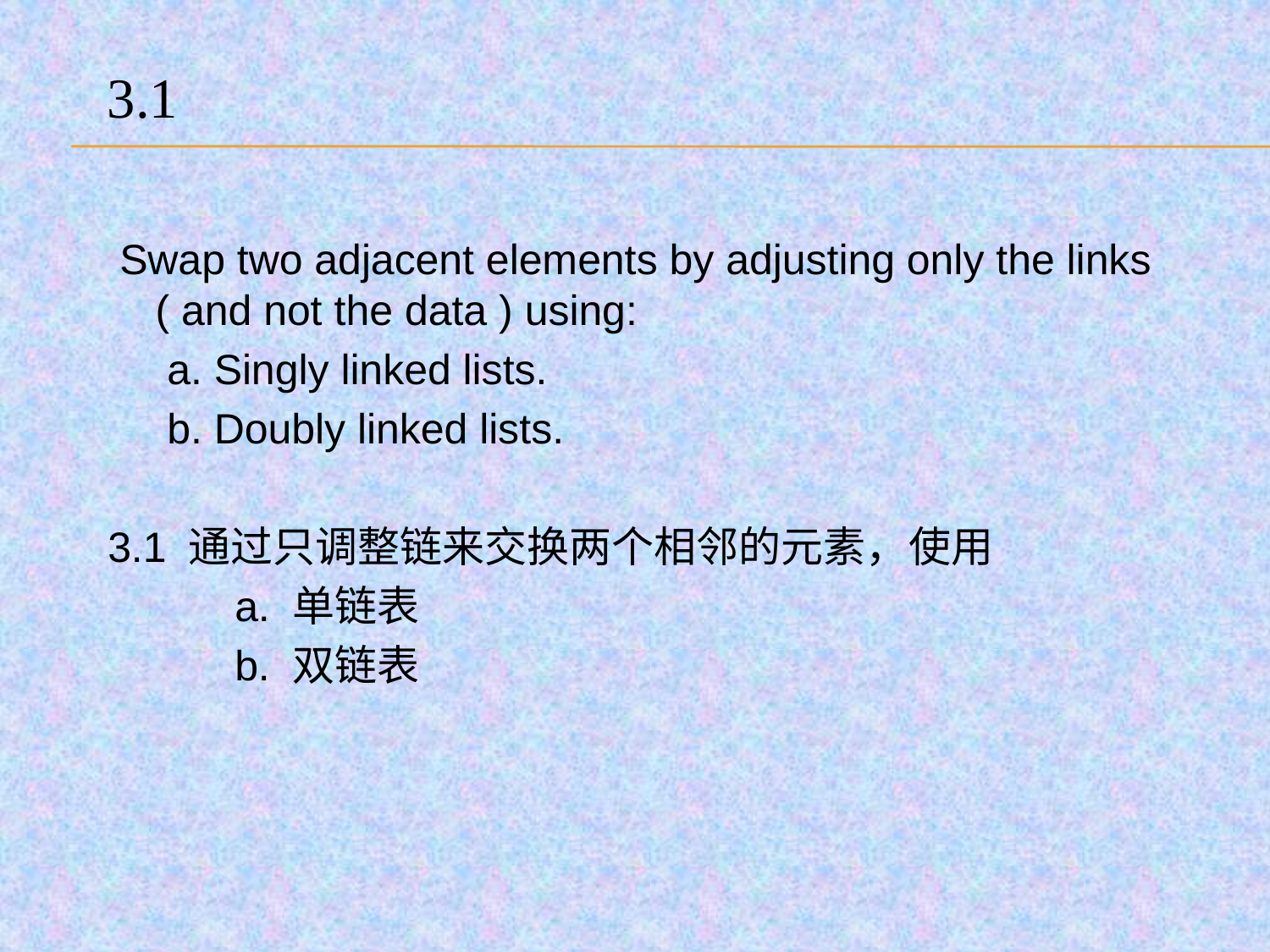

3.1
 Swap two adjacent elements by adjusting only the links ( and not the data ) using:
     a. Singly linked lists.
     b. Doubly linked lists.

3.1 通过只调整链来交换两个相邻的元素，使用
	a. 单链表
	b. 双链表